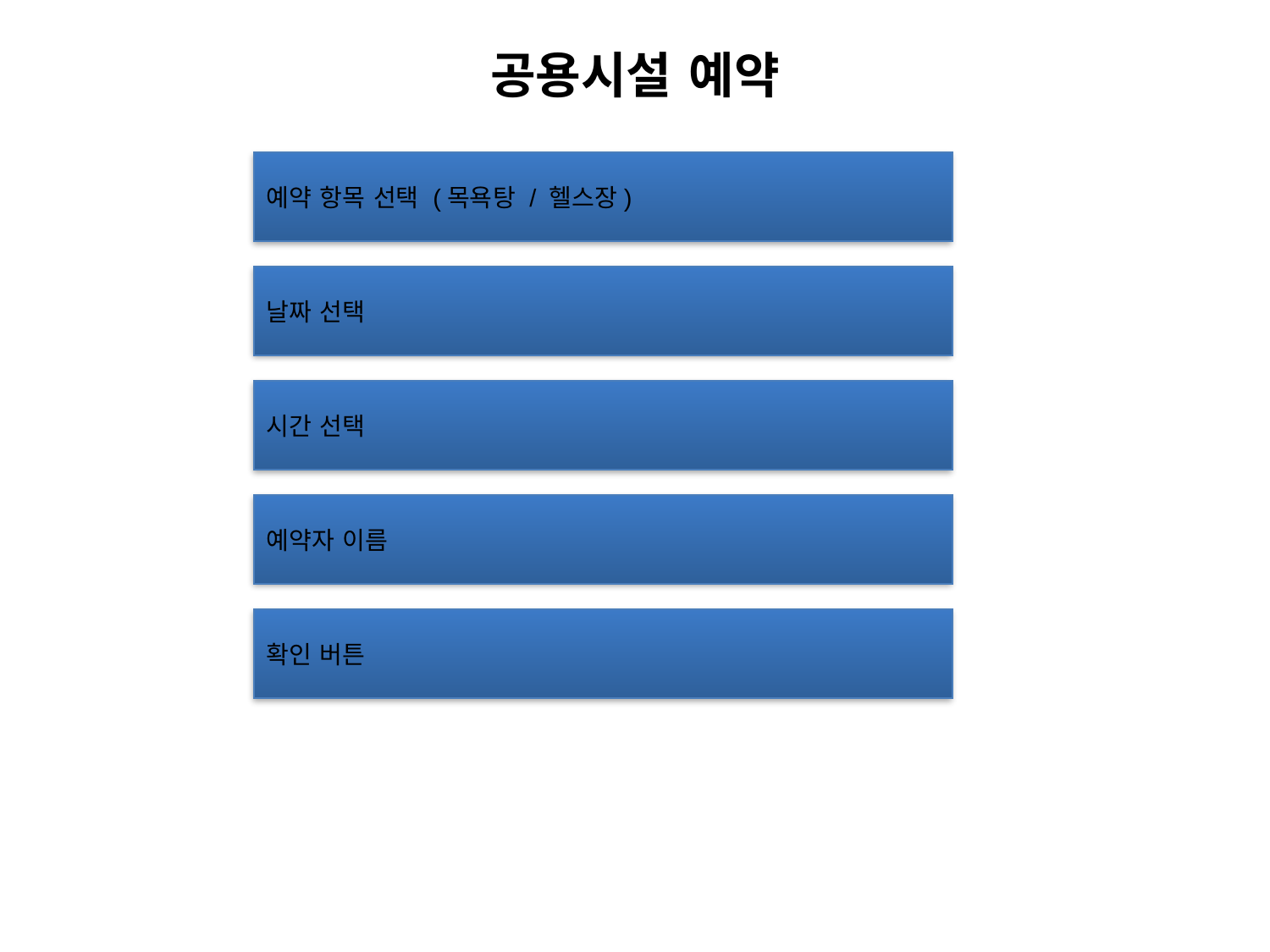

공용시설 예약
예약 항목 선택 (목욕탕 / 헬스장)
날짜 선택
시간 선택
예약자 이름
확인 버튼